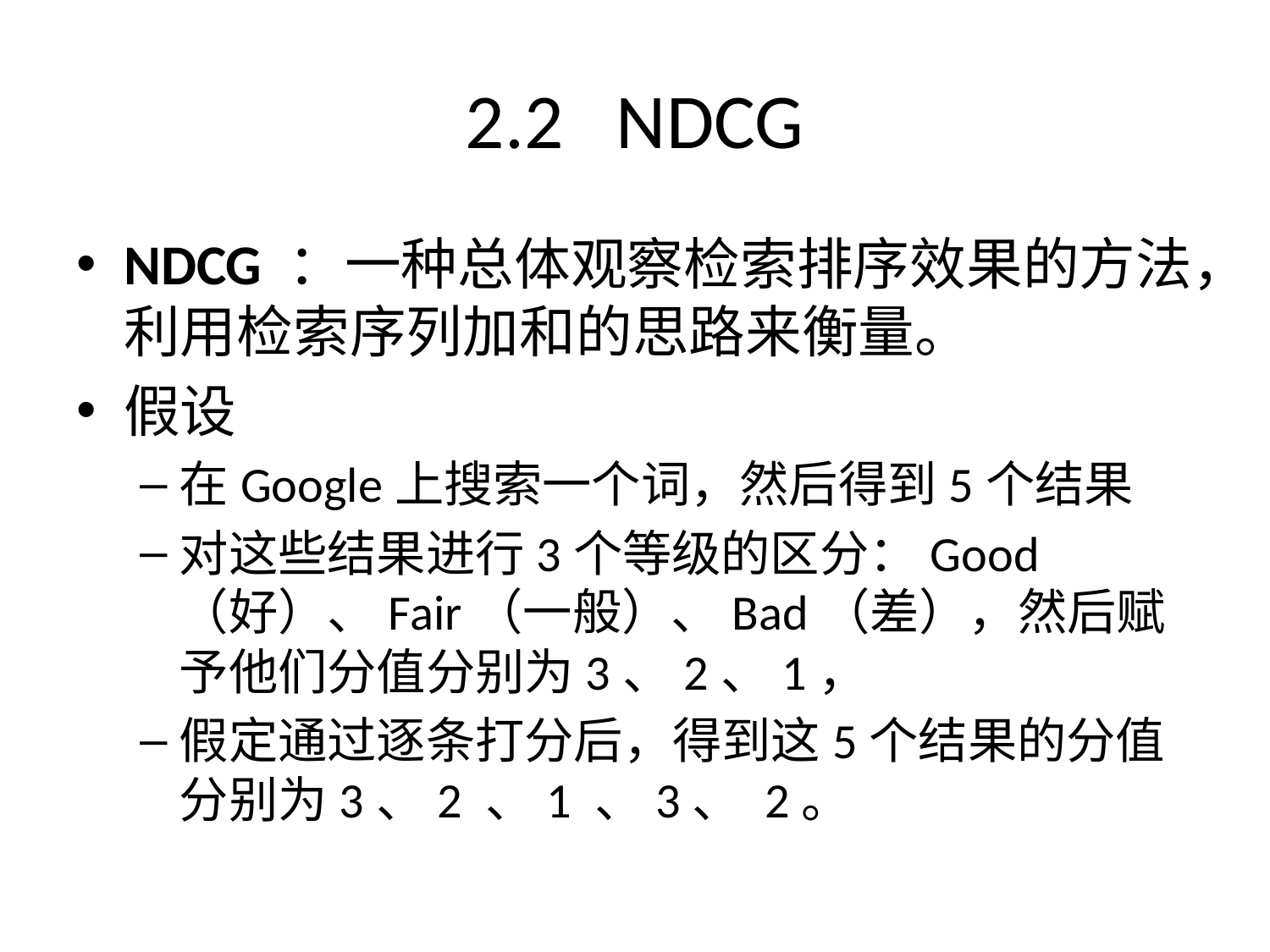

# 2.2   NDCG
NDCG ：一种总体观察检索排序效果的方法，利用检索序列加和的思路来衡量。
假设
在Google上搜索一个词，然后得到5个结果
对这些结果进行3个等级的区分：Good（好）、Fair（一般）、Bad（差），然后赋予他们分值分别为3、2、1，
假定通过逐条打分后，得到这5个结果的分值分别为3、2 、1 、3、 2。